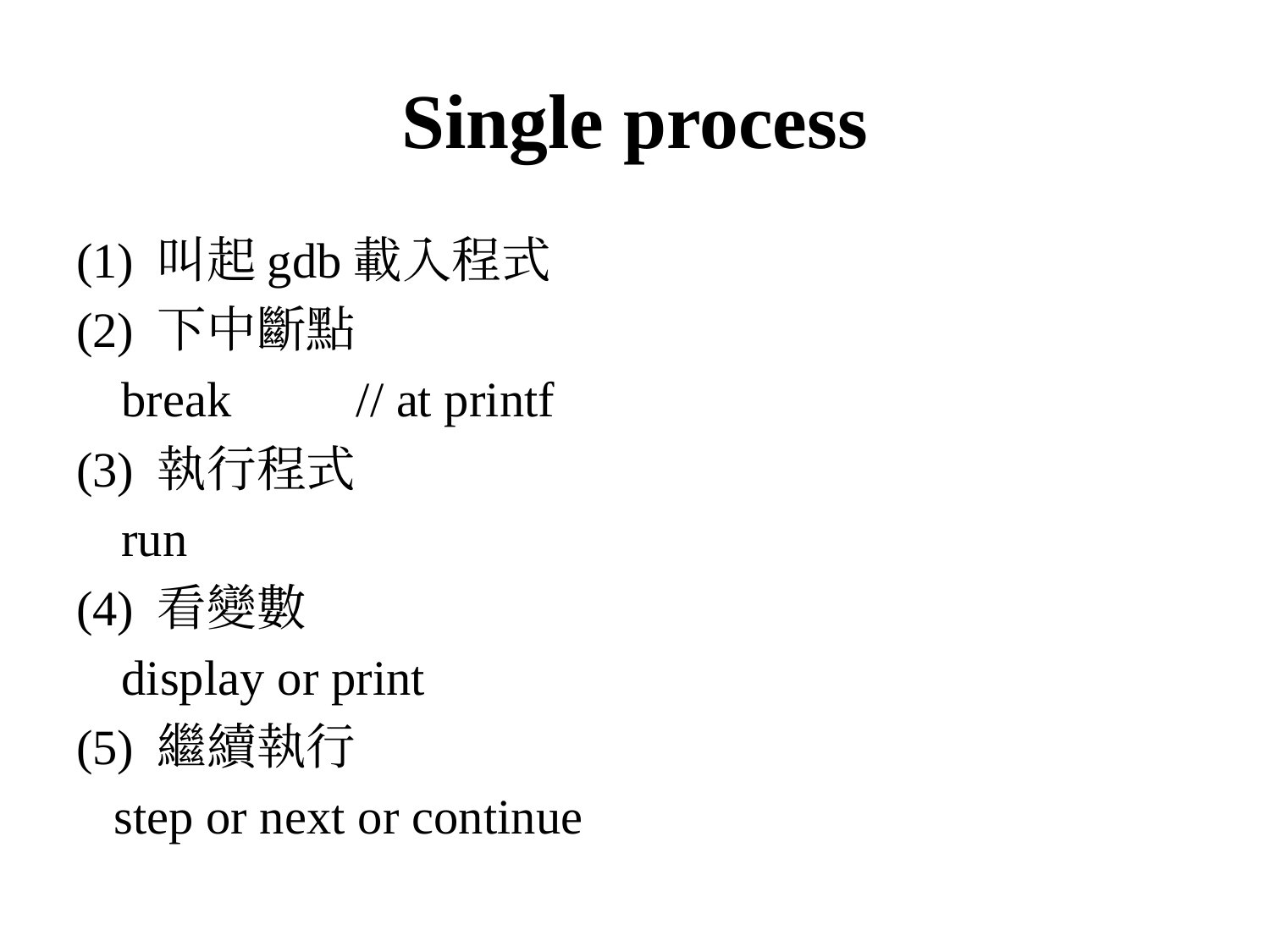

Single process
(1) 叫起gdb載入程式
(2) 下中斷點
	break          // at printf
(3) 執行程式
	run
(4) 看變數
	display or print
(5) 繼續執行
   step or next or continue